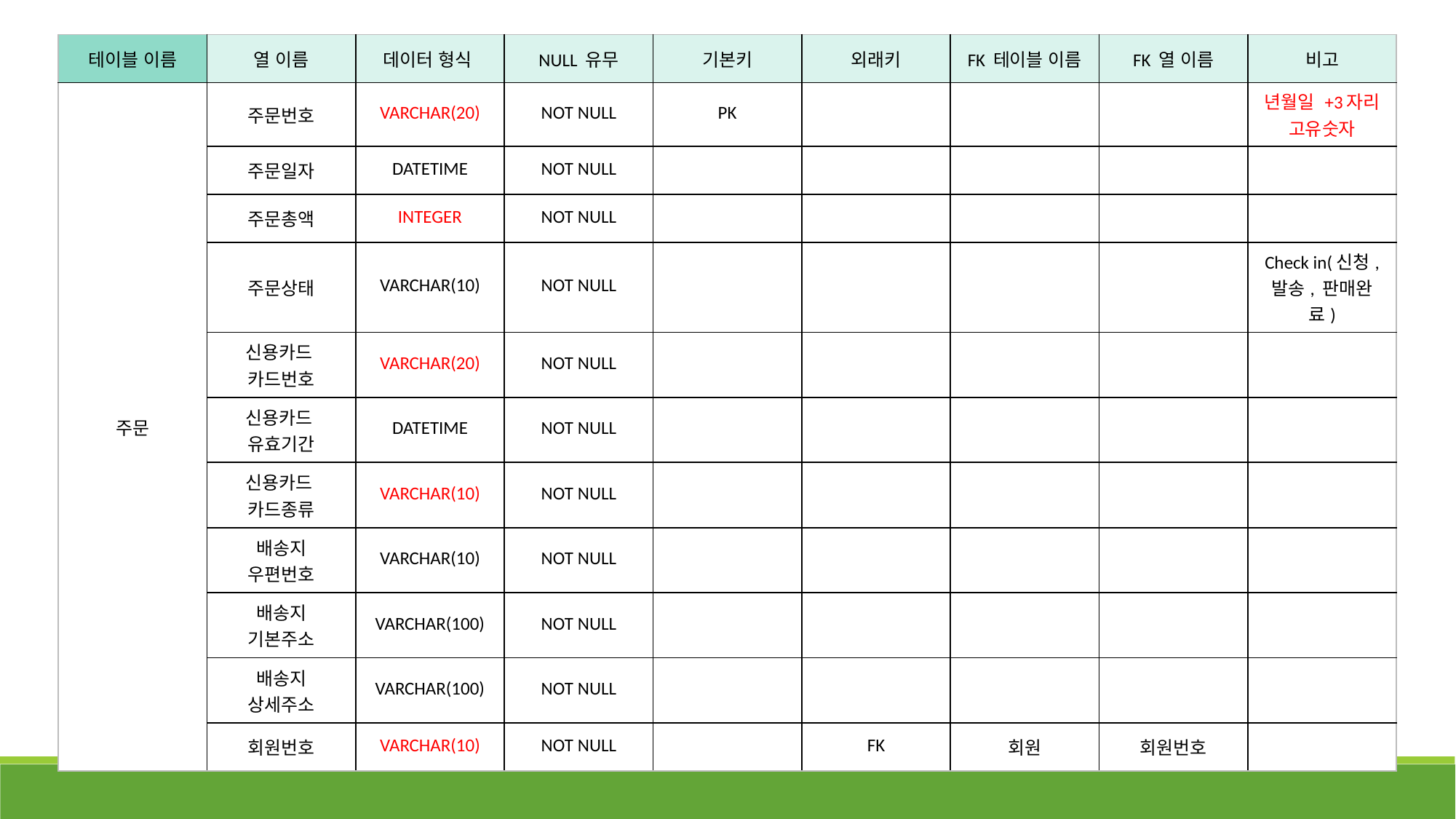

| 테이블 이름 | 열 이름 | 데이터 형식 | NULL 유무 | 기본키 | 외래키 | FK 테이블 이름 | FK 열 이름 | 비고 |
| --- | --- | --- | --- | --- | --- | --- | --- | --- |
| 주문 | 주문번호 | VARCHAR(20) | NOT NULL | PK |  |  |  | 년월일 +3자리 고유숫자 |
|  | 주문일자 | DATETIME | NOT NULL |  |  |  |  |  |
|  | 주문총액 | INTEGER | NOT NULL |  |  |  |  |  |
|  | 주문상태 | VARCHAR(10) | NOT NULL |  |  |  |  | Check in(신청, 발송, 판매완료) |
|  | 신용카드 카드번호 | VARCHAR(20) | NOT NULL |  |  |  |  |  |
|  | 신용카드 유효기간 | DATETIME | NOT NULL |  |  |  |  |  |
|  | 신용카드 카드종류 | VARCHAR(10) | NOT NULL |  |  |  |  |  |
|  | 배송지 우편번호 | VARCHAR(10) | NOT NULL |  |  |  |  |  |
|  | 배송지 기본주소 | VARCHAR(100) | NOT NULL |  |  |  |  |  |
|  | 배송지 상세주소 | VARCHAR(100) | NOT NULL |  |  |  |  |  |
|  | 회원번호 | VARCHAR(10) | NOT NULL |  | FK | 회원 | 회원번호 |  |